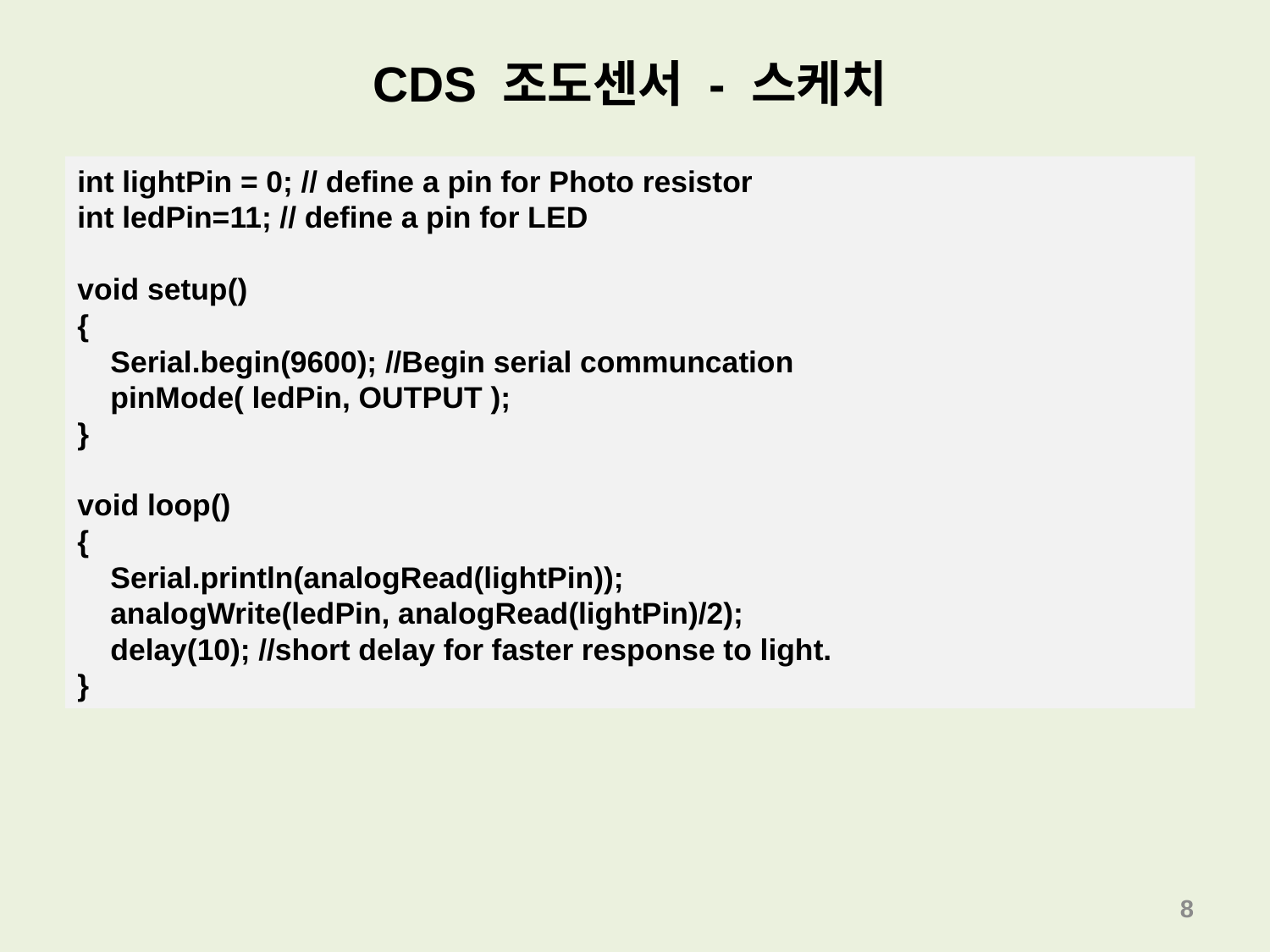

CDS 조도센서 - 스케치
int lightPin = 0; // define a pin for Photo resistor
int ledPin=11; // define a pin for LED

void setup()
{
    Serial.begin(9600); //Begin serial communcation
    pinMode( ledPin, OUTPUT );
}

void loop()
{
    Serial.println(analogRead(lightPin));
    analogWrite(ledPin, analogRead(lightPin)/2);
    delay(10); //short delay for faster response to light.
}

8